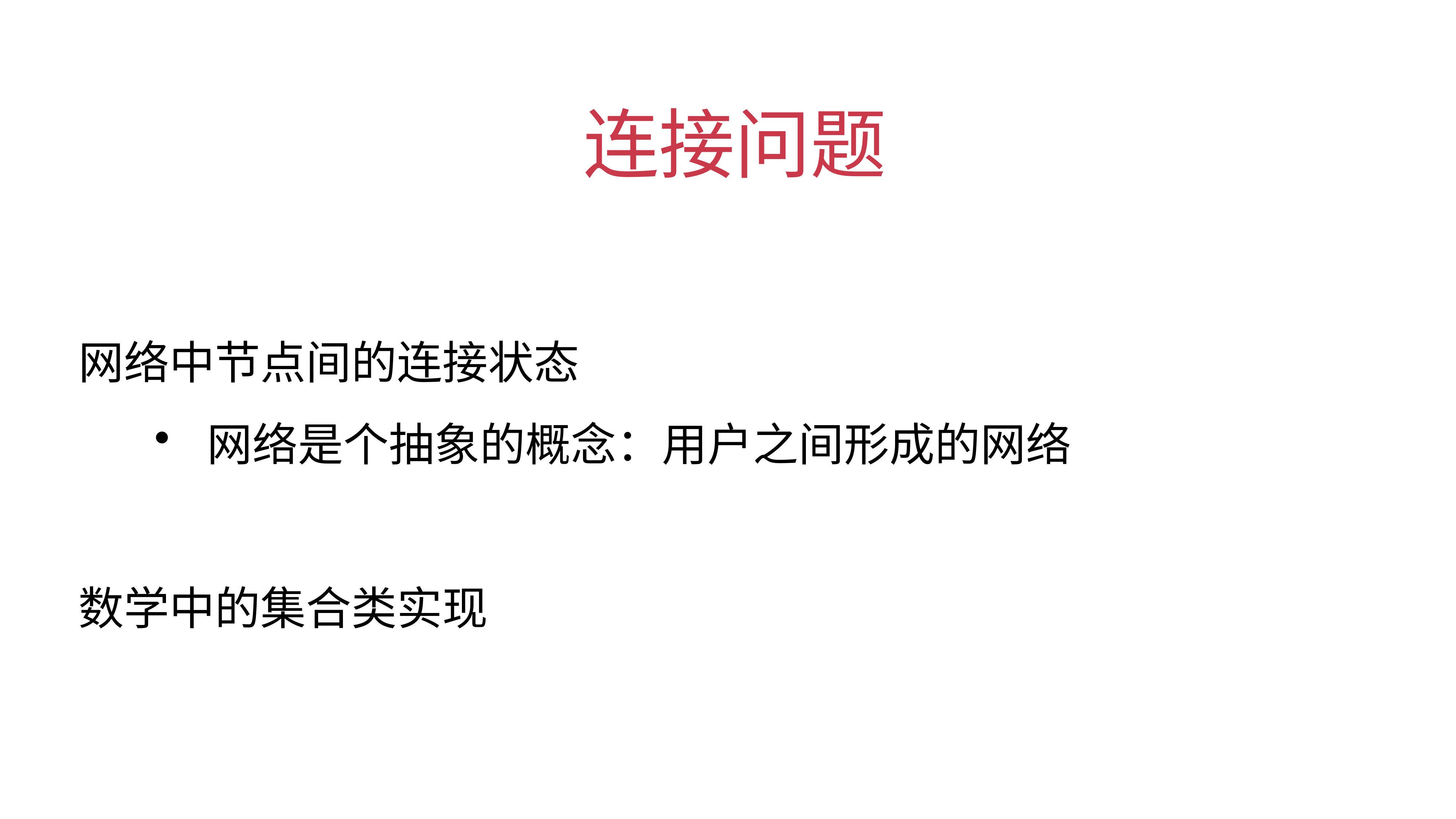

# 连接问题
网络中节点间的连接状态
  网络是个抽象的概念：用户之间形成的网络

数学中的集合类实现